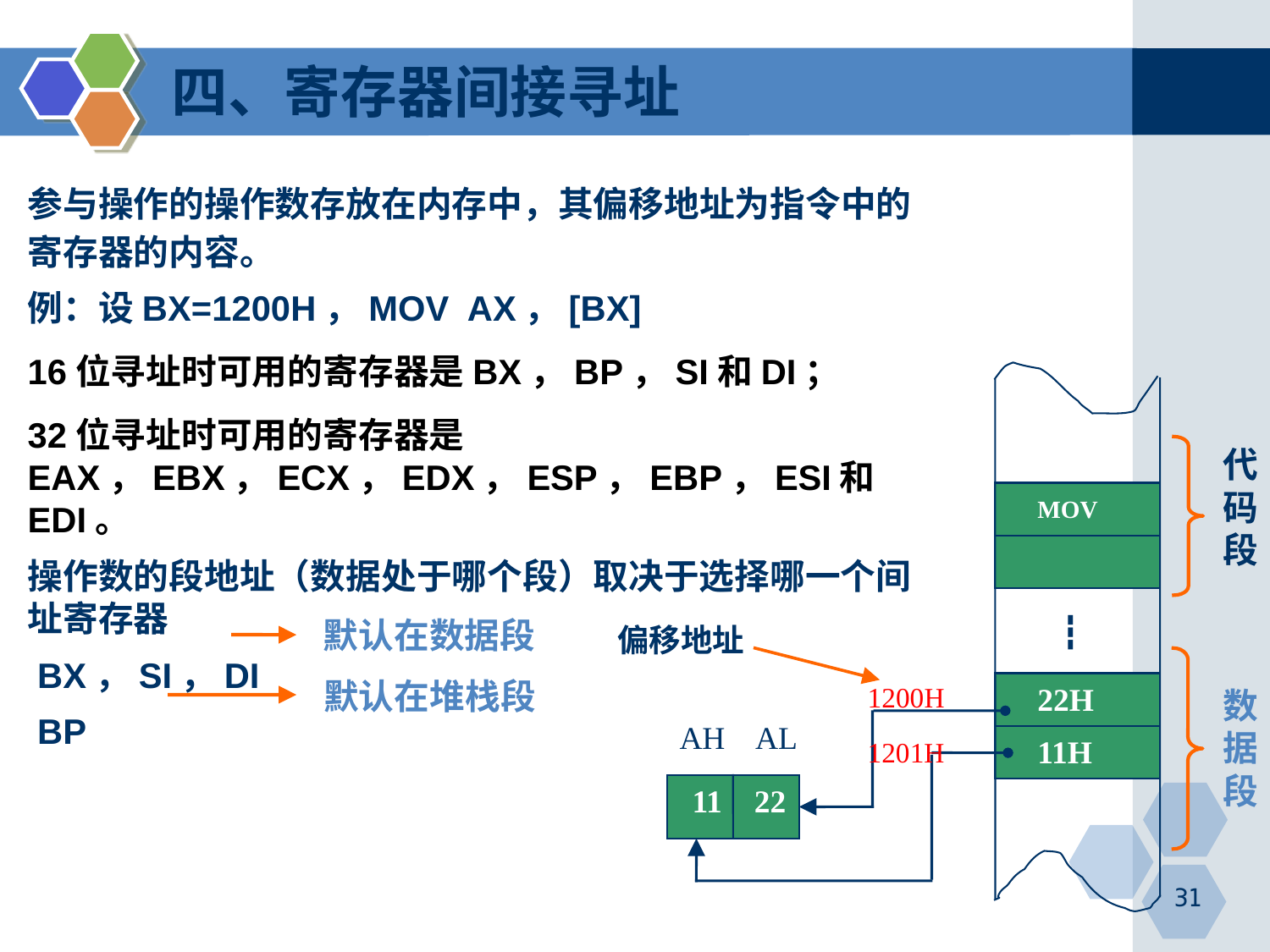

31
# 四、寄存器间接寻址
参与操作的操作数存放在内存中，其偏移地址为指令中的寄存器的内容。
例：设BX=1200H，MOV  AX，[BX]
16位寻址时可用的寄存器是BX，BP，SI和DI；
32位寻址时可用的寄存器是EAX，EBX，ECX，EDX，ESP，EBP，ESI和EDI。
操作数的段地址（数据处于哪个段）取决于选择哪一个间址寄存器
 BX，SI，DI
 BP

代码段

MOV

┇
偏移地址

1200H
22H
数据段

AH    AL

11H
1201H

  11    22

默认在数据段

默认在堆栈段